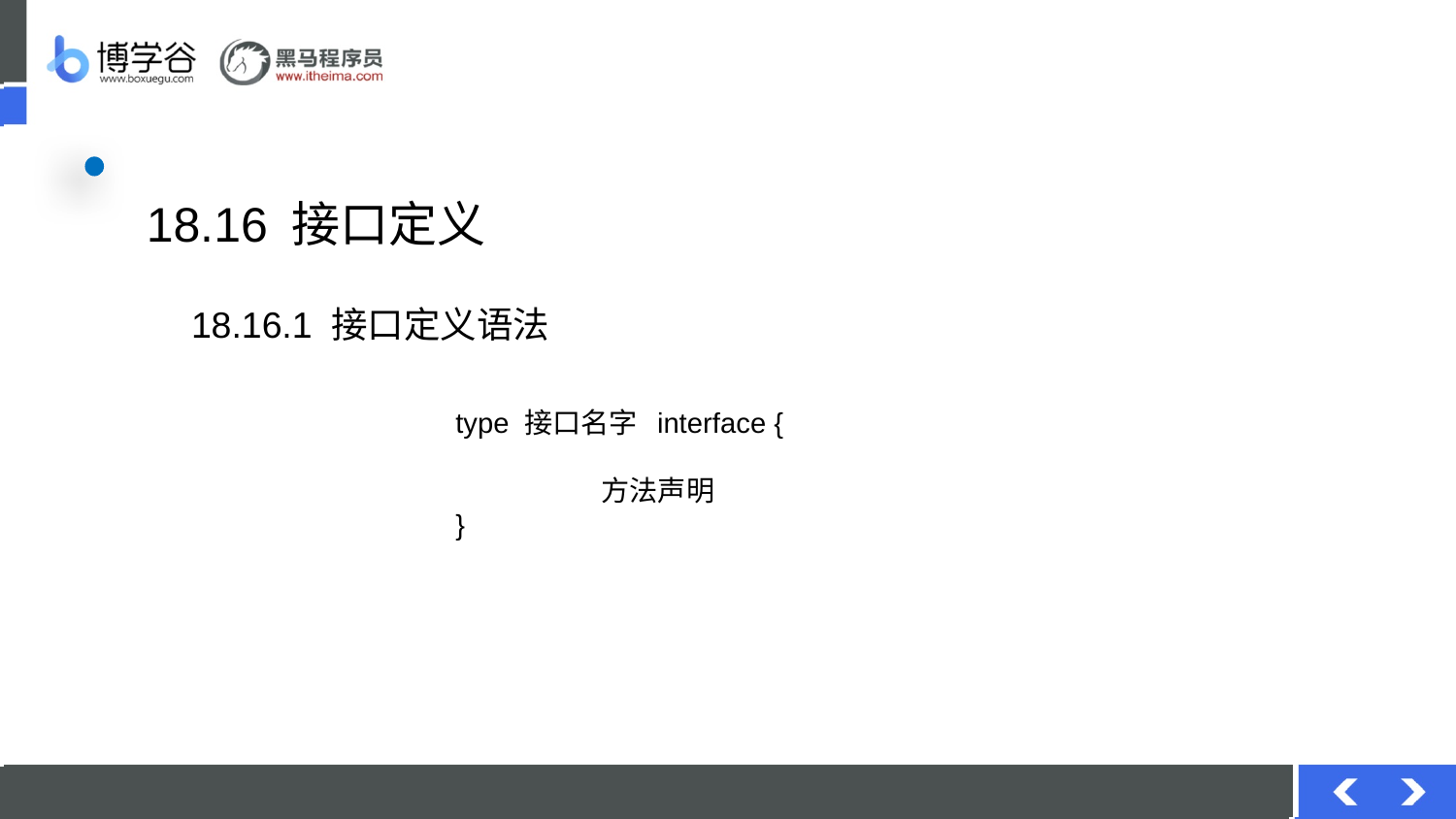

# 18.16	接口定义
18.16.1 接口定义语法
type 接口名字  interface {

	方法声明
}